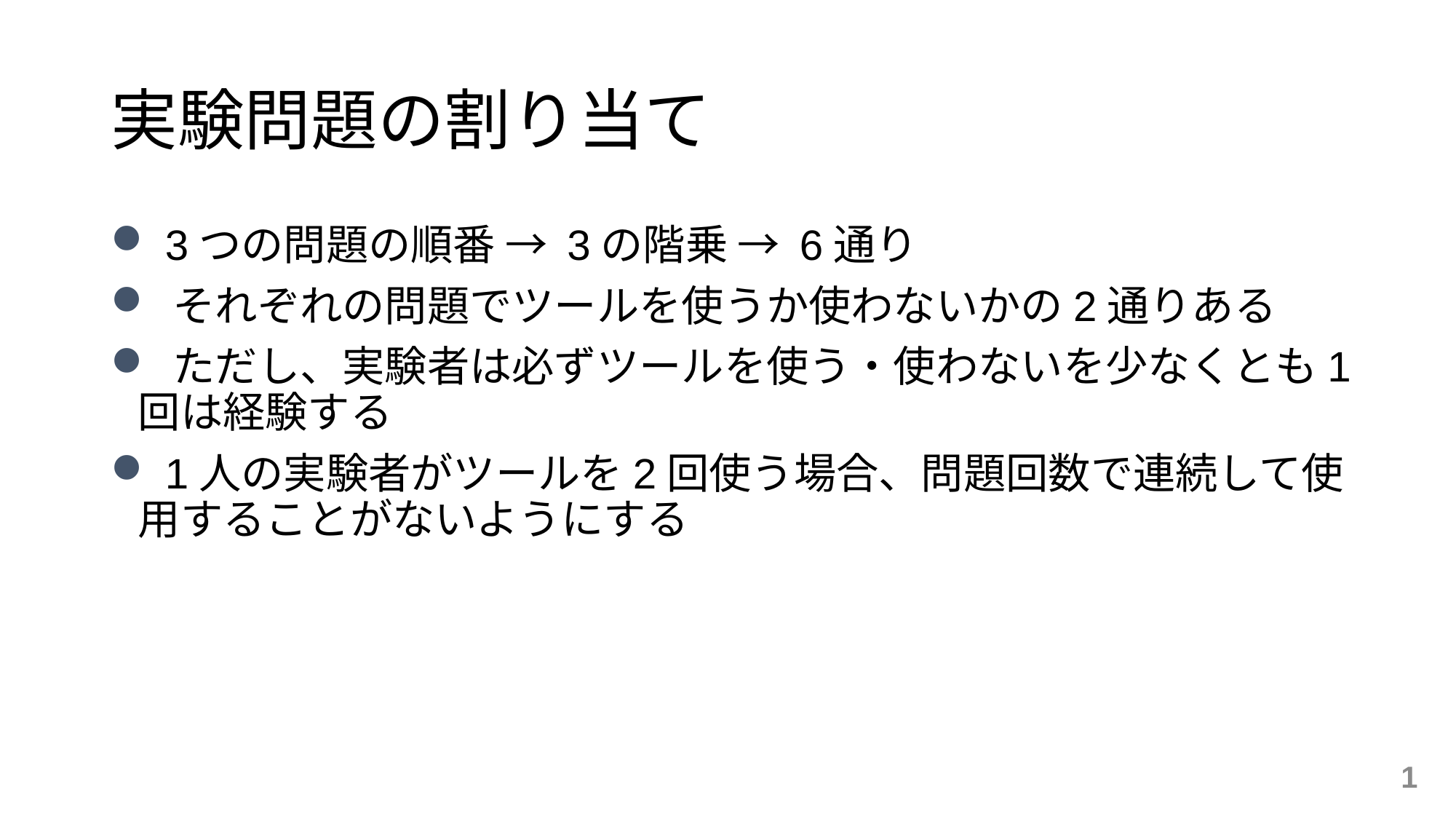

# 実験問題の割り当て
 3つの問題の順番 → 3の階乗 → 6通り
 それぞれの問題でツールを使うか使わないかの2通りある
 ただし、実験者は必ずツールを使う・使わないを少なくとも1回は経験する
 1人の実験者がツールを2回使う場合、問題回数で連続して使用することがないようにする
1